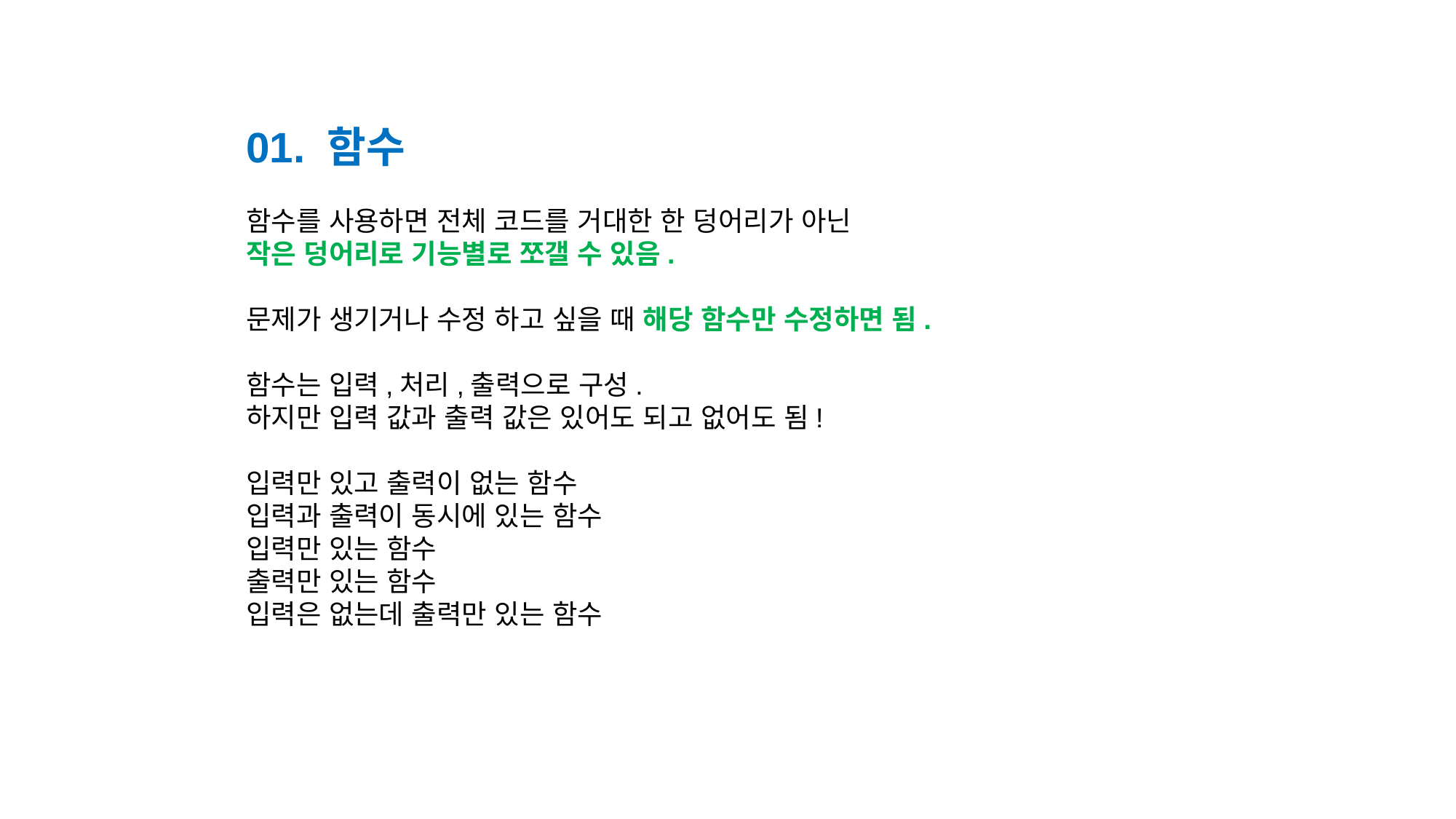

01. 함수

함수를 사용하면 전체 코드를 거대한 한 덩어리가 아닌
작은 덩어리로 기능별로 쪼갤 수 있음.

문제가 생기거나 수정 하고 싶을 때 해당 함수만 수정하면 됨.

함수는 입력,처리,출력으로 구성.
하지만 입력 값과 출력 값은 있어도 되고 없어도 됨!

입력만 있고 출력이 없는 함수
입력과 출력이 동시에 있는 함수
입력만 있는 함수
출력만 있는 함수
입력은 없는데 출력만 있는 함수